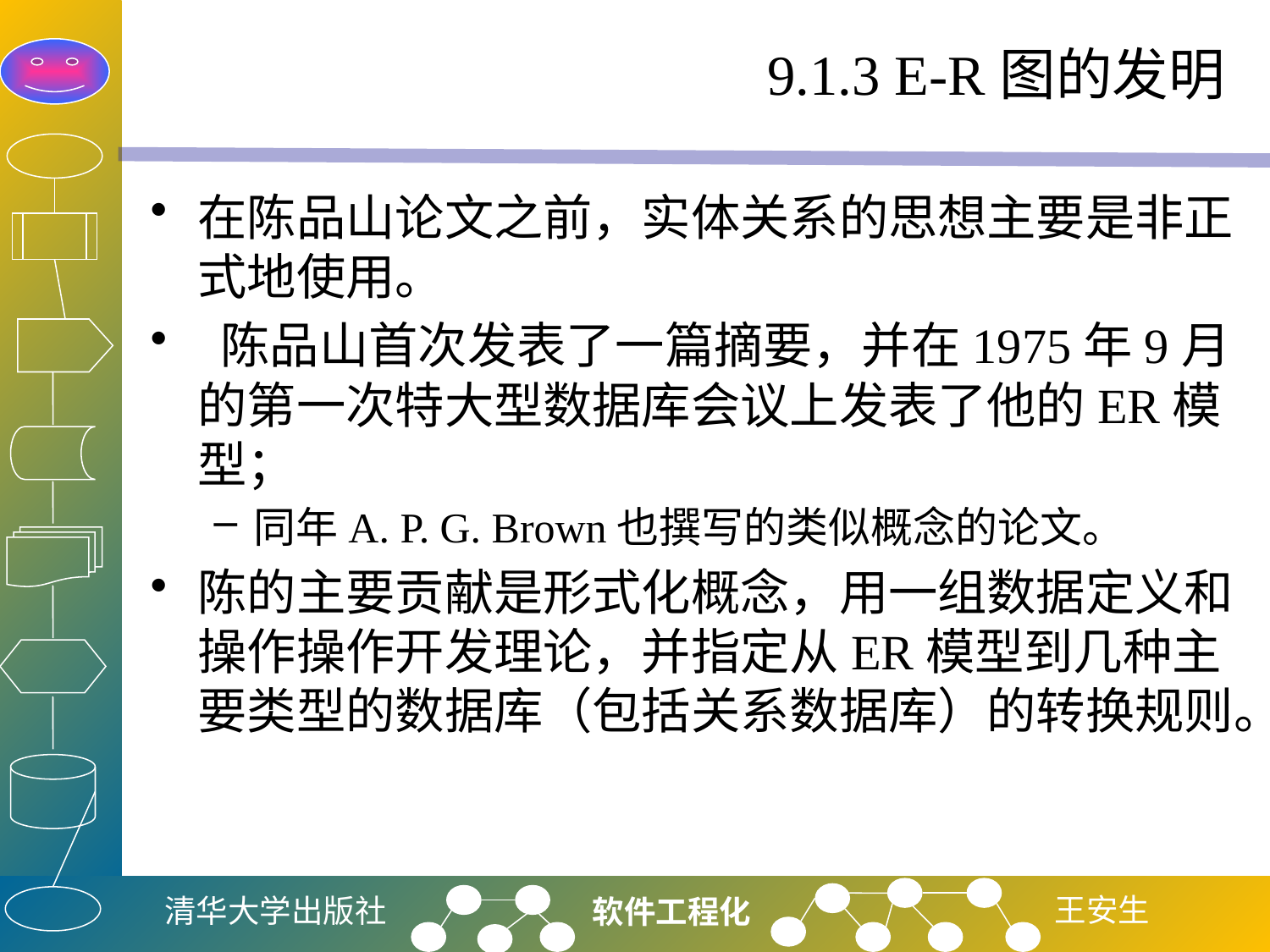

# 9.1.3 E-R图的发明
在陈品山论文之前，实体关系的思想主要是非正式地使用。
 陈品山首次发表了一篇摘要，并在1975年9月的第一次特大型数据库会议上发表了他的ER模型；
同年A. P. G. Brown也撰写的类似概念的论文。
陈的主要贡献是形式化概念，用一组数据定义和操作操作开发理论，并指定从ER模型到几种主要类型的数据库（包括关系数据库）的转换规则。